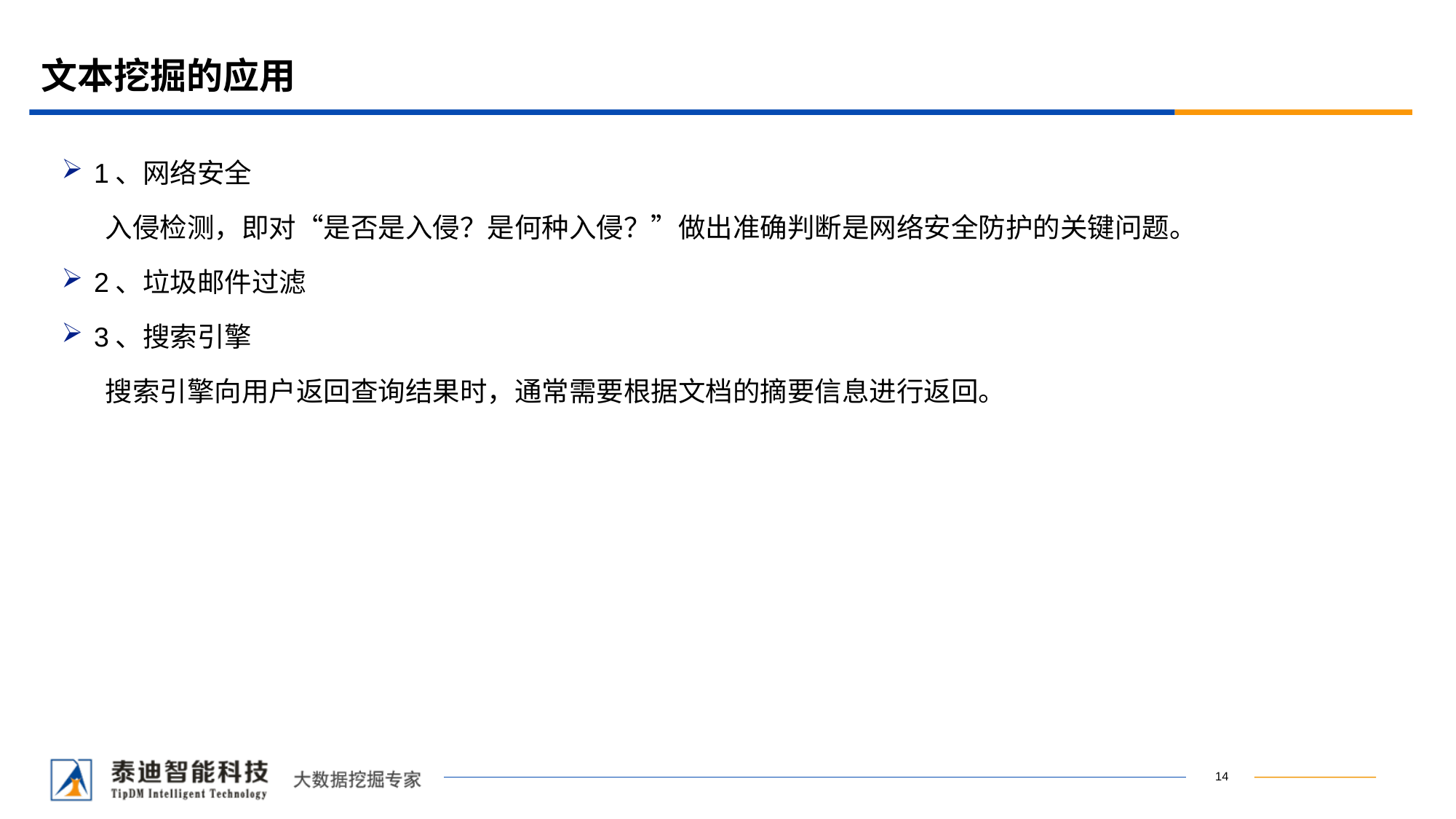

# 文本挖掘的应用
1、网络安全
      入侵检测，即对“是否是入侵？是何种入侵？”做出准确判断是网络安全防护的关键问题。
2、垃圾邮件过滤
3、搜索引擎
      搜索引擎向用户返回查询结果时，通常需要根据文档的摘要信息进行返回。